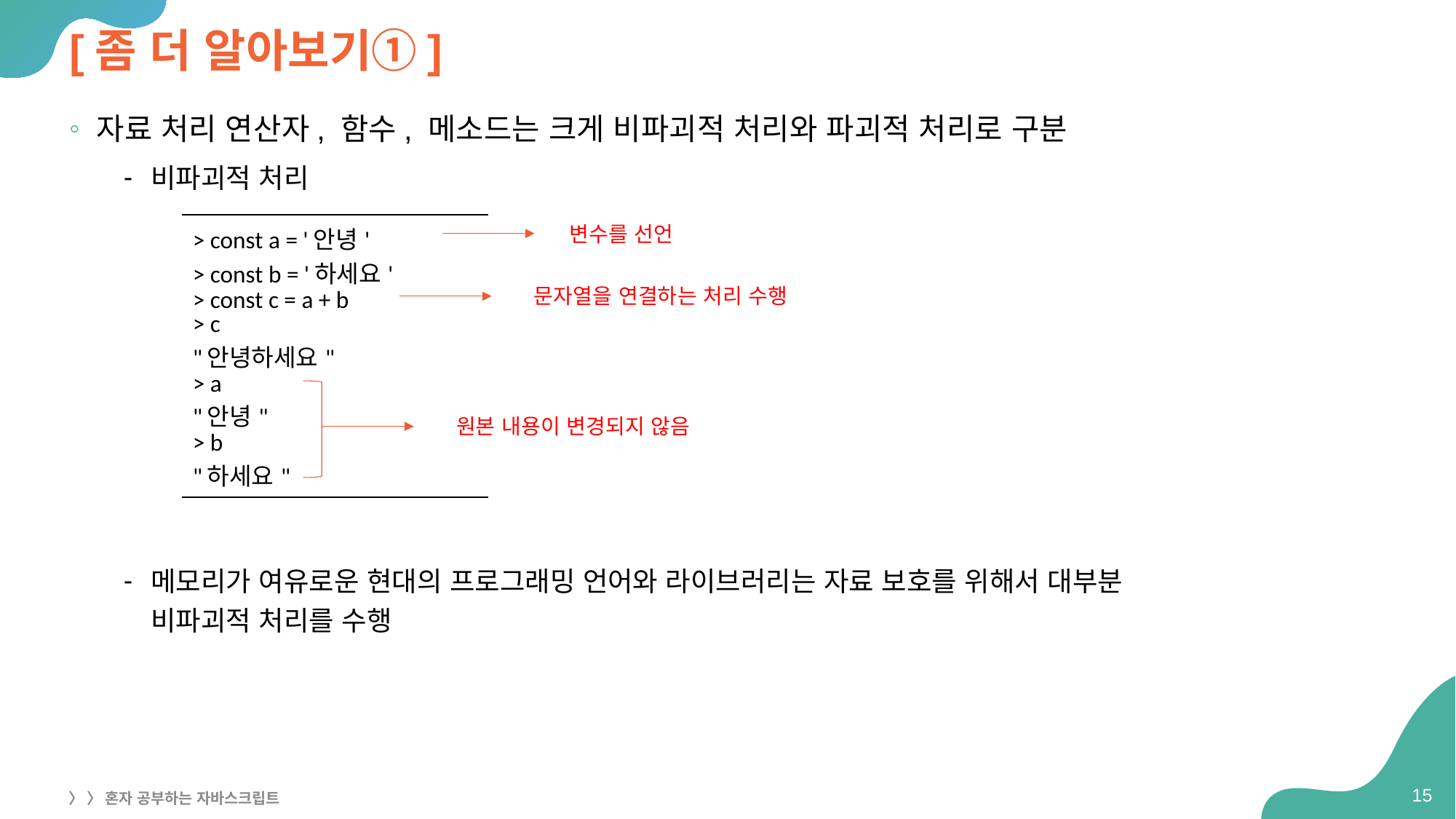

# [좀 더 알아보기①]
자료 처리 연산자, 함수, 메소드는 크게 비파괴적 처리와 파괴적 처리로 구분
비파괴적 처리

메모리가 여유로운 현대의 프로그래밍 언어와 라이브러리는 자료 보호를 위해서 대부분
비파괴적 처리를 수행
| > const a = '안녕' > const b = '하세요' > const c = a + b > c "안녕하세요" > a "안녕" > b "하세요" |
| --- |
변수를 선언
문자열을 연결하는 처리 수행

원본 내용이 변경되지 않음
15
〉 〉 혼자 공부하는 자바스크립트